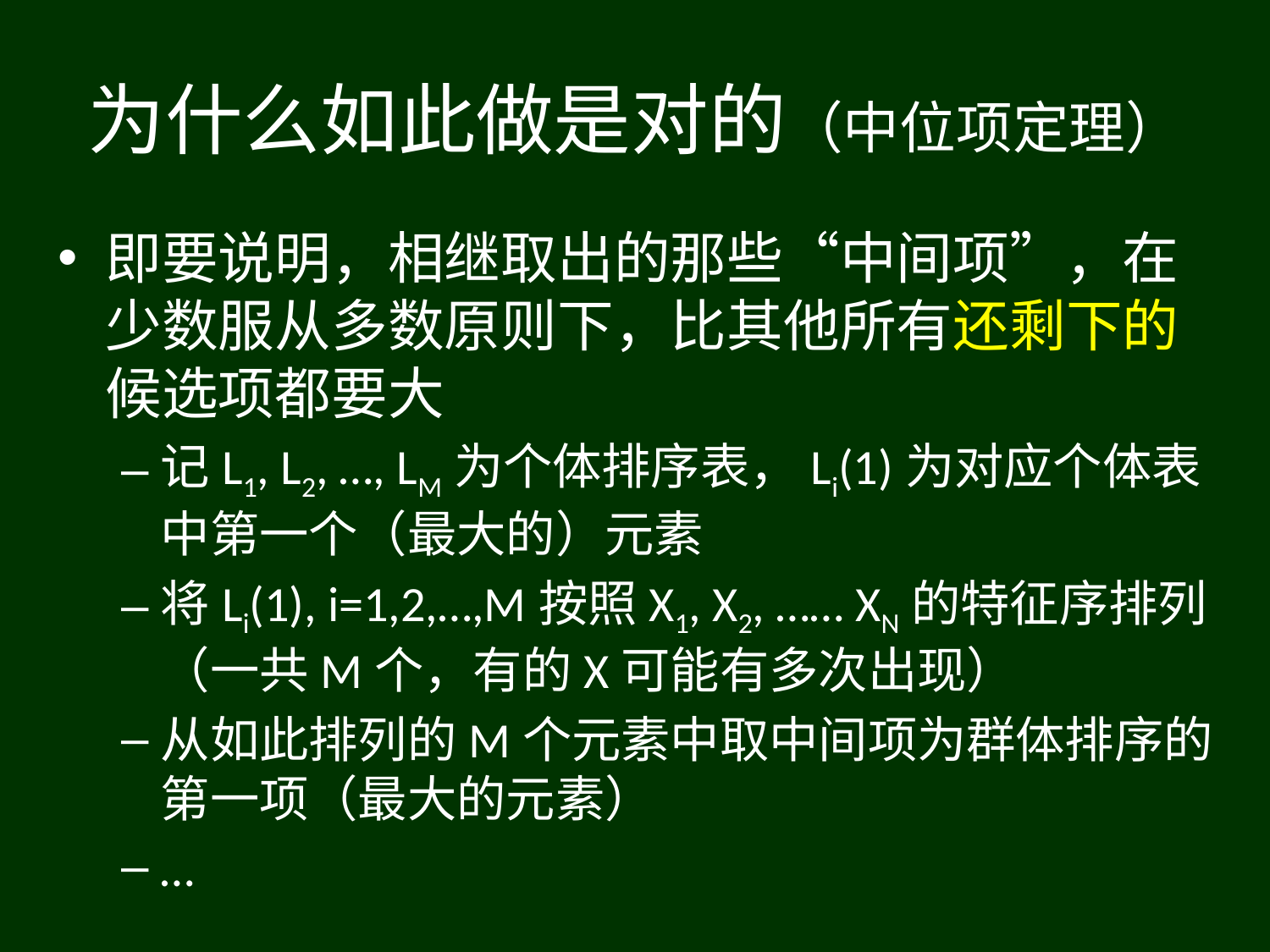

# 为什么如此做是对的（中位项定理）
即要说明，相继取出的那些“中间项”，在少数服从多数原则下，比其他所有还剩下的候选项都要大
记L1, L2, …, LM为个体排序表，Li(1)为对应个体表中第一个（最大的）元素
将Li(1), i=1,2,…,M按照X1, X2, …… XN的特征序排列（一共M个，有的X可能有多次出现）
从如此排列的M个元素中取中间项为群体排序的第一项（最大的元素）
…